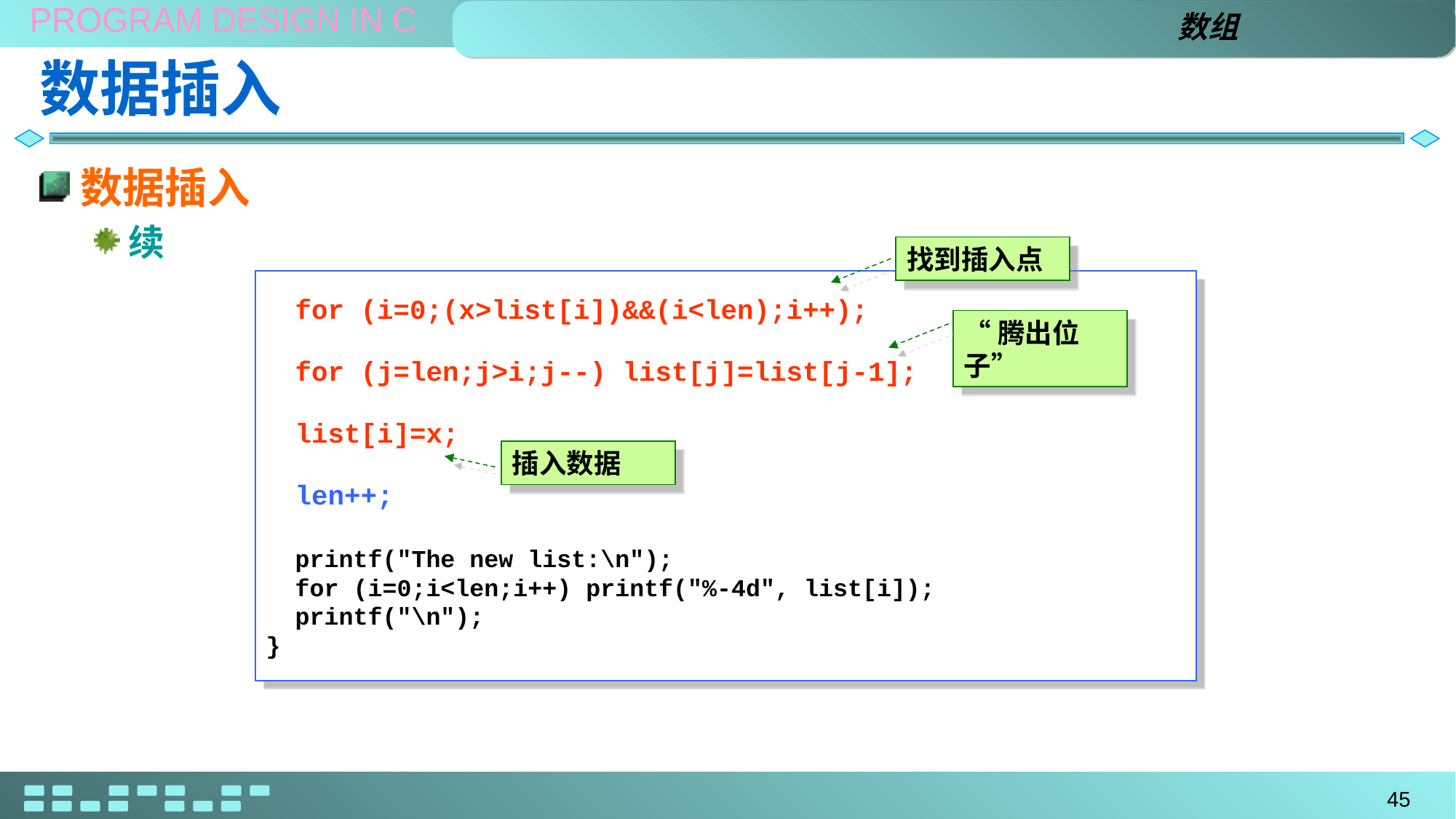

数组
# 数据插入
数据插入
续
找到插入点

  for (i=0;(x>list[i])&&(i<len);i++);

  for (j=len;j>i;j--) list[j]=list[j-1];

  list[i]=x;

  len++;

  printf("The new list:\n");
  for (i=0;i<len;i++) printf("%-4d", list[i]);
  printf("\n");
}
“腾出位子”

插入数据

45